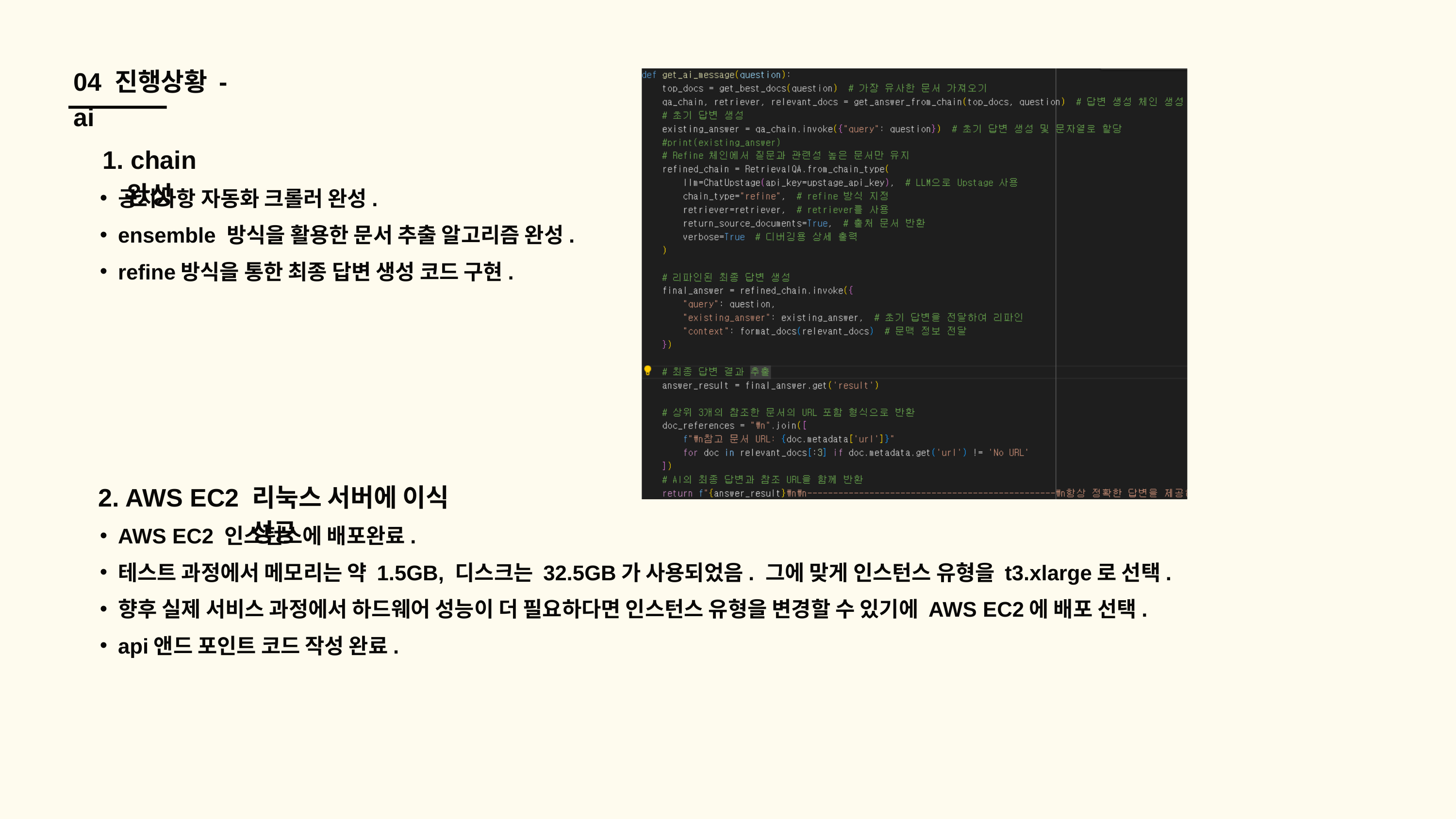

04 진행상황 - ai

1. chain 완성
공지사항 자동화 크롤러 완성.
ensemble 방식을 활용한 문서 추출 알고리즘 완성.
refine방식을 통한 최종 답변 생성 코드 구현.
2. AWS EC2 리눅스 서버에 이식 성공
AWS EC2 인스턴스에 배포완료.
테스트 과정에서 메모리는 약 1.5GB, 디스크는 32.5GB가 사용되었음. 그에 맞게 인스턴스 유형을 t3.xlarge로 선택.
향후 실제 서비스 과정에서 하드웨어 성능이 더 필요하다면 인스턴스 유형을 변경할 수 있기에 AWS EC2에 배포 선택.
api앤드 포인트 코드 작성 완료.